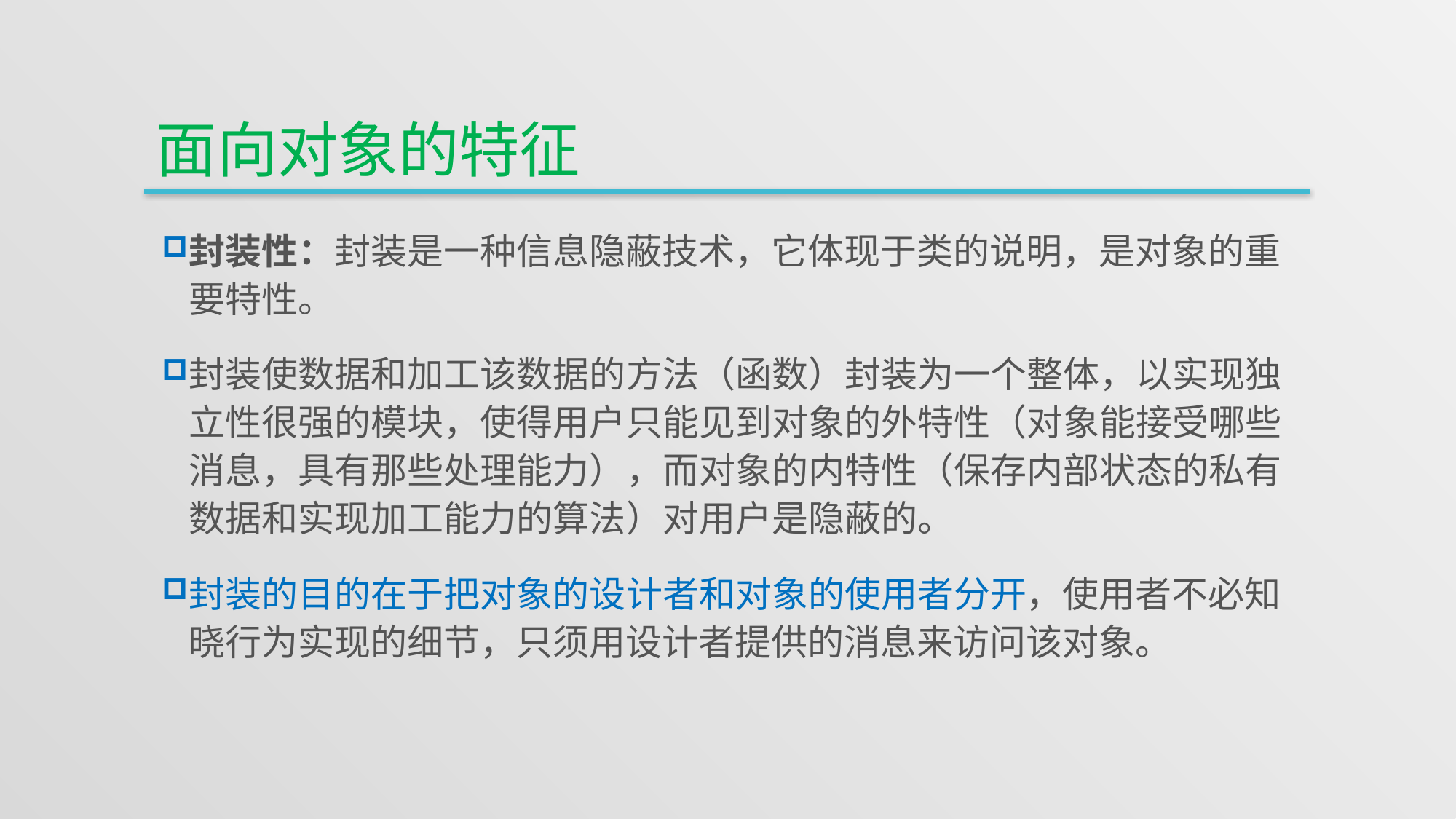

# 面向对象的特征
封装性：封装是一种信息隐蔽技术，它体现于类的说明，是对象的重要特性。
封装使数据和加工该数据的方法（函数）封装为一个整体，以实现独立性很强的模块，使得用户只能见到对象的外特性（对象能接受哪些消息，具有那些处理能力），而对象的内特性（保存内部状态的私有数据和实现加工能力的算法）对用户是隐蔽的。
封装的目的在于把对象的设计者和对象的使用者分开，使用者不必知晓行为实现的细节，只须用设计者提供的消息来访问该对象。